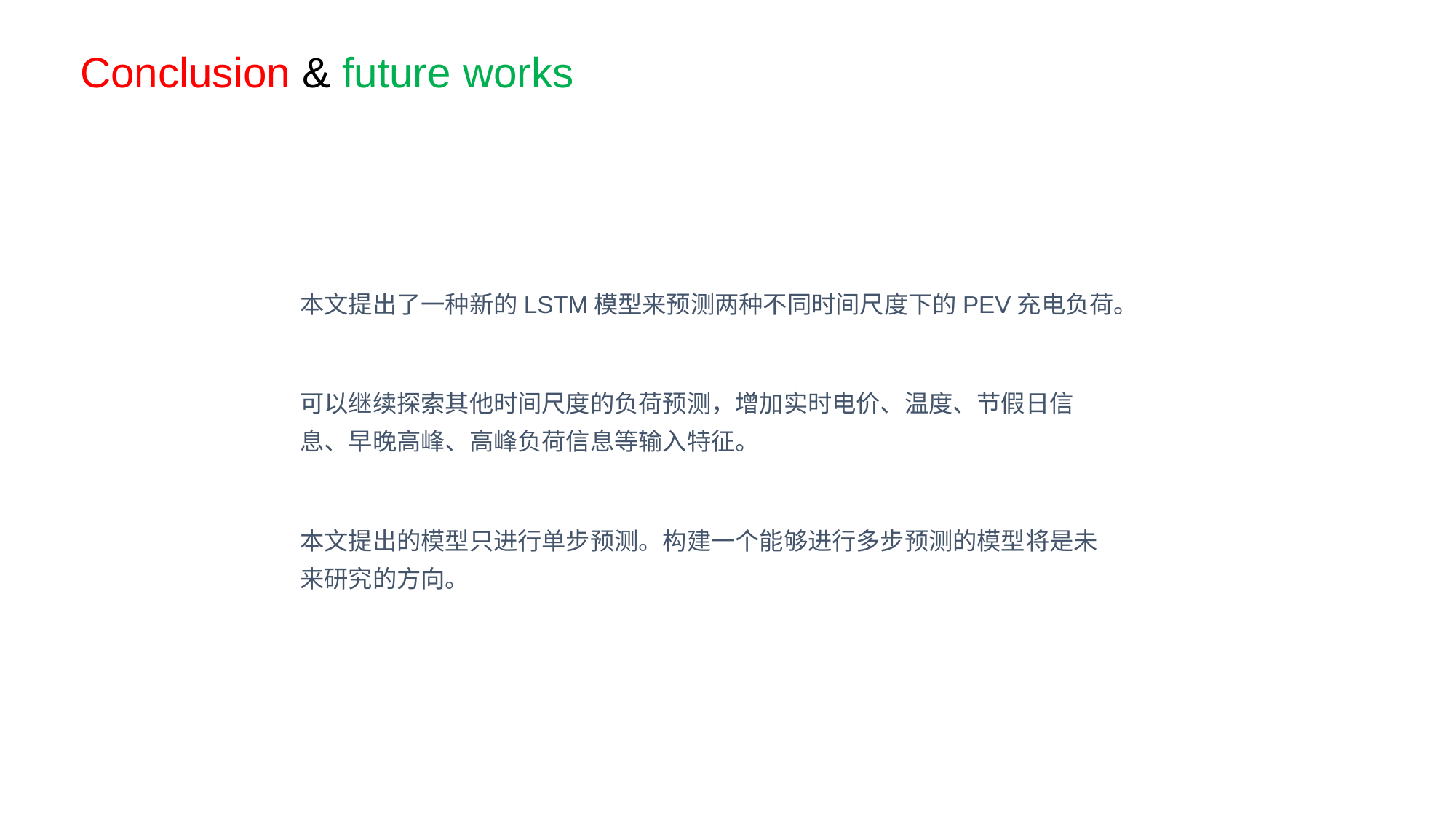

Conclusion & future works
本文提出了一种新的LSTM模型来预测两种不同时间尺度下的PEV充电负荷。
可以继续探索其他时间尺度的负荷预测，增加实时电价、温度、节假日信息、早晚高峰、高峰负荷信息等输入特征。
本文提出的模型只进行单步预测。构建一个能够进行多步预测的模型将是未来研究的方向。